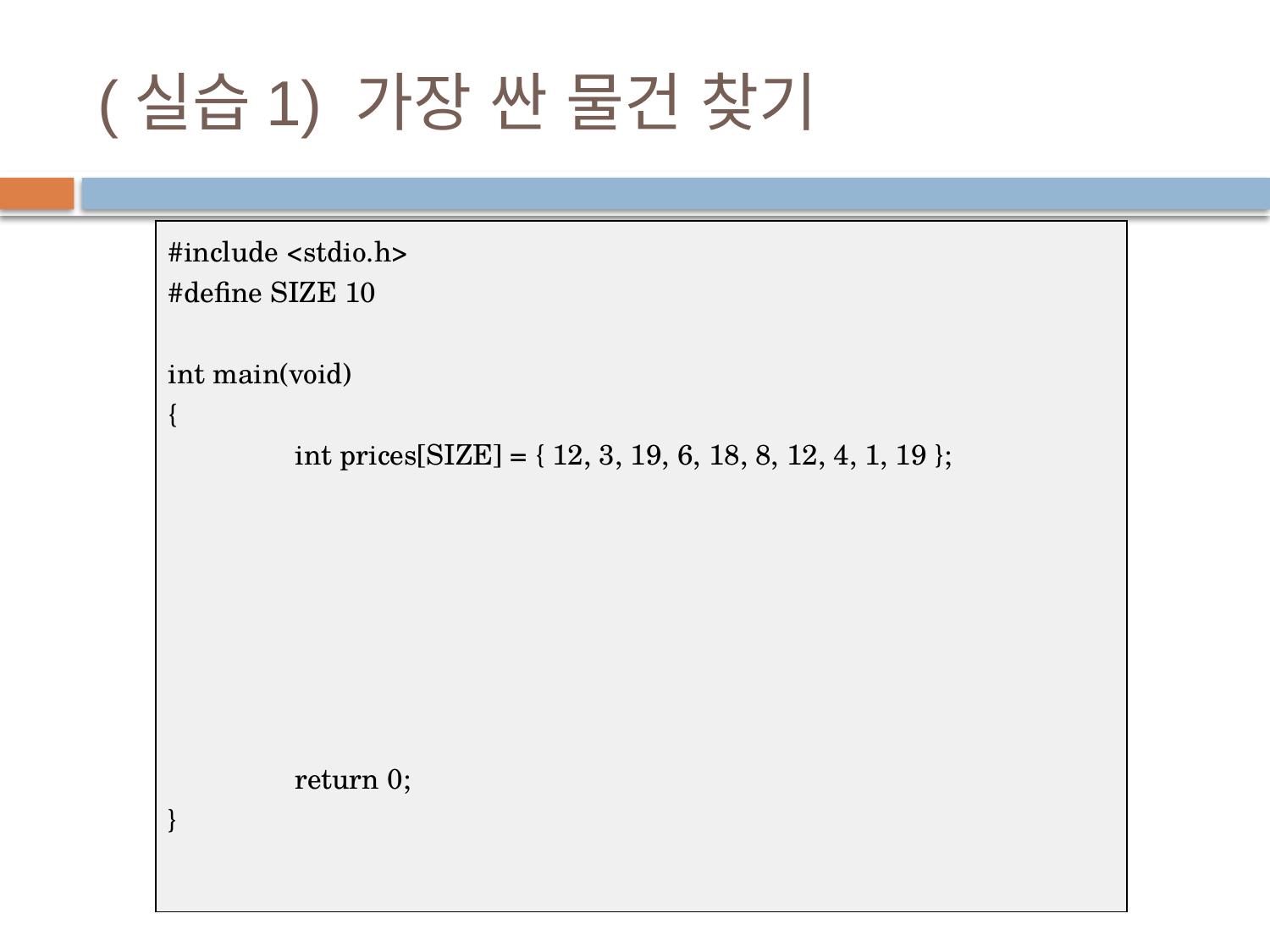

# (실습1) 가장 싼 물건 찾기
#include <stdio.h>
#define SIZE 10

int main(void)
{
	int prices[SIZE] = { 12, 3, 19, 6, 18, 8, 12, 4, 1, 19 };

	return 0;
}